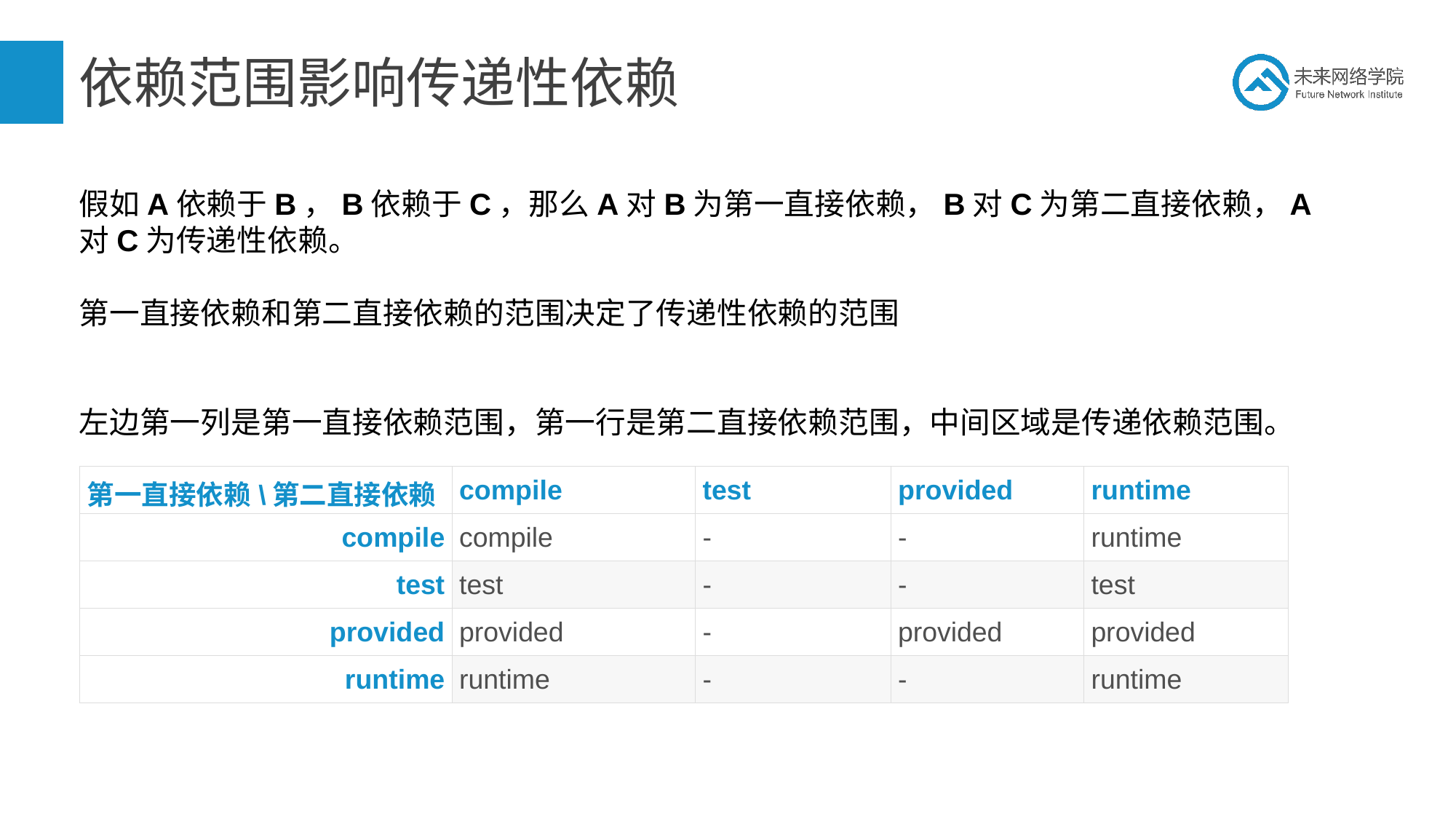

# 依赖范围影响传递性依赖
假如A依赖于B，B依赖于C，那么A对B为第一直接依赖，B对C为第二直接依赖，A对C为传递性依赖。

第一直接依赖和第二直接依赖的范围决定了传递性依赖的范围

左边第一列是第一直接依赖范围，第一行是第二直接依赖范围，中间区域是传递依赖范围。
| 第一直接依赖\第二直接依赖 | compile | test | provided | runtime |
| --- | --- | --- | --- | --- |
| compile | compile | - | - | runtime |
| test | test | - | - | test |
| provided | provided | - | provided | provided |
| runtime | runtime | - | - | runtime |